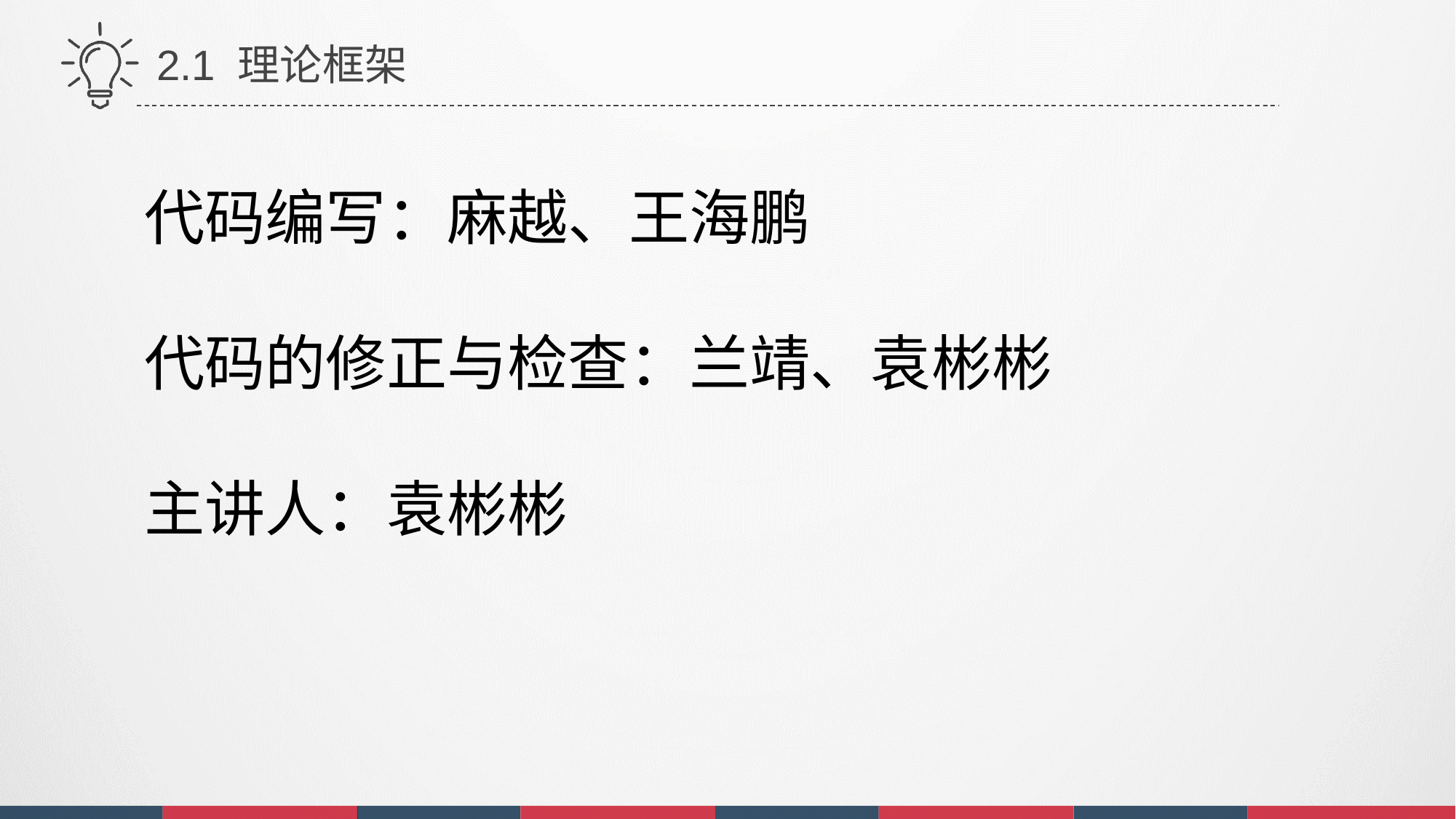

2.1 理论框架
代码编写：麻越、王海鹏

代码的修正与检查：兰靖、袁彬彬

主讲人：袁彬彬